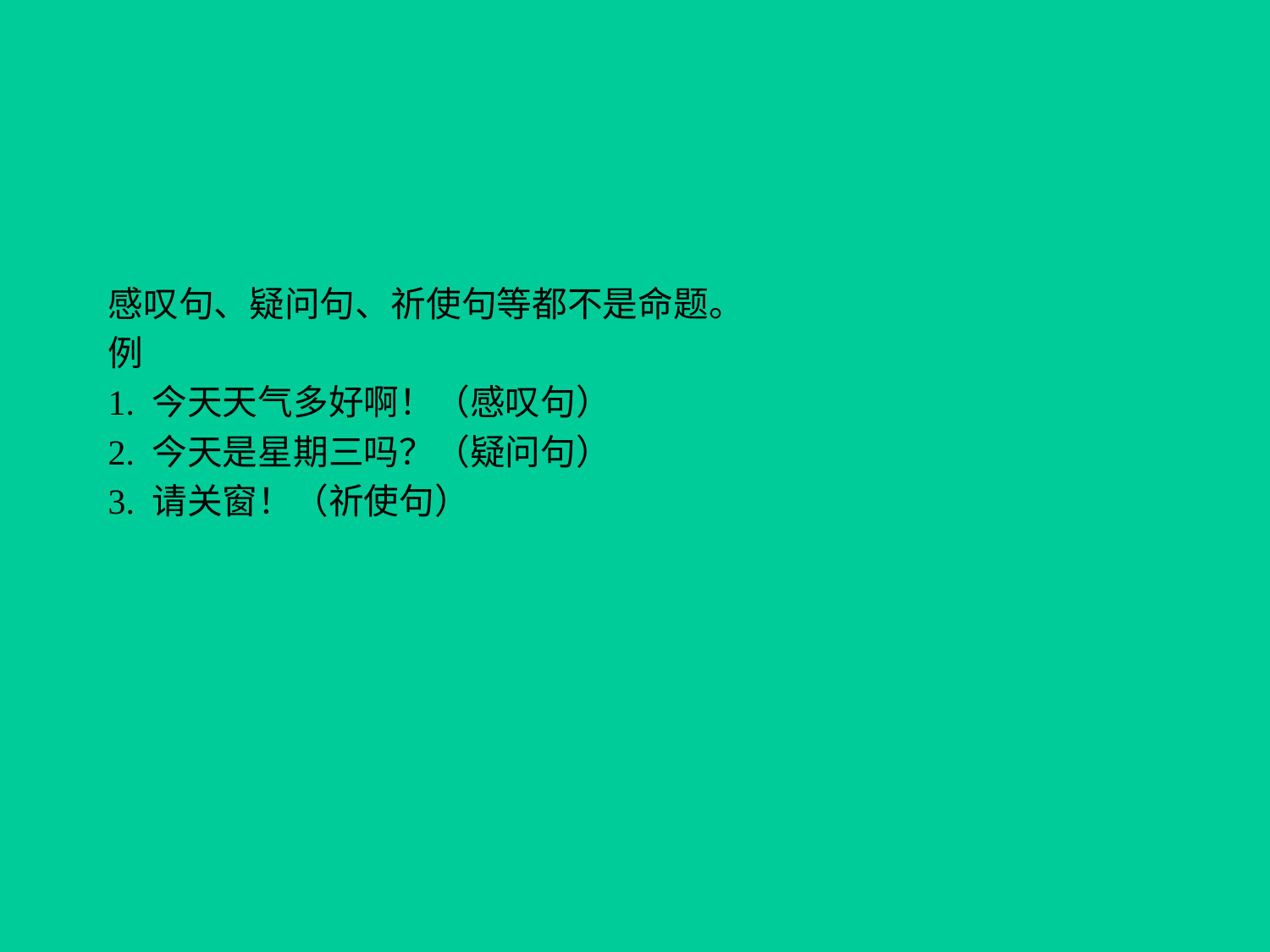

感叹句、疑问句、祈使句等都不是命题。
例
1. 今天天气多好啊！（感叹句）
2. 今天是星期三吗？（疑问句）
3. 请关窗！（祈使句）